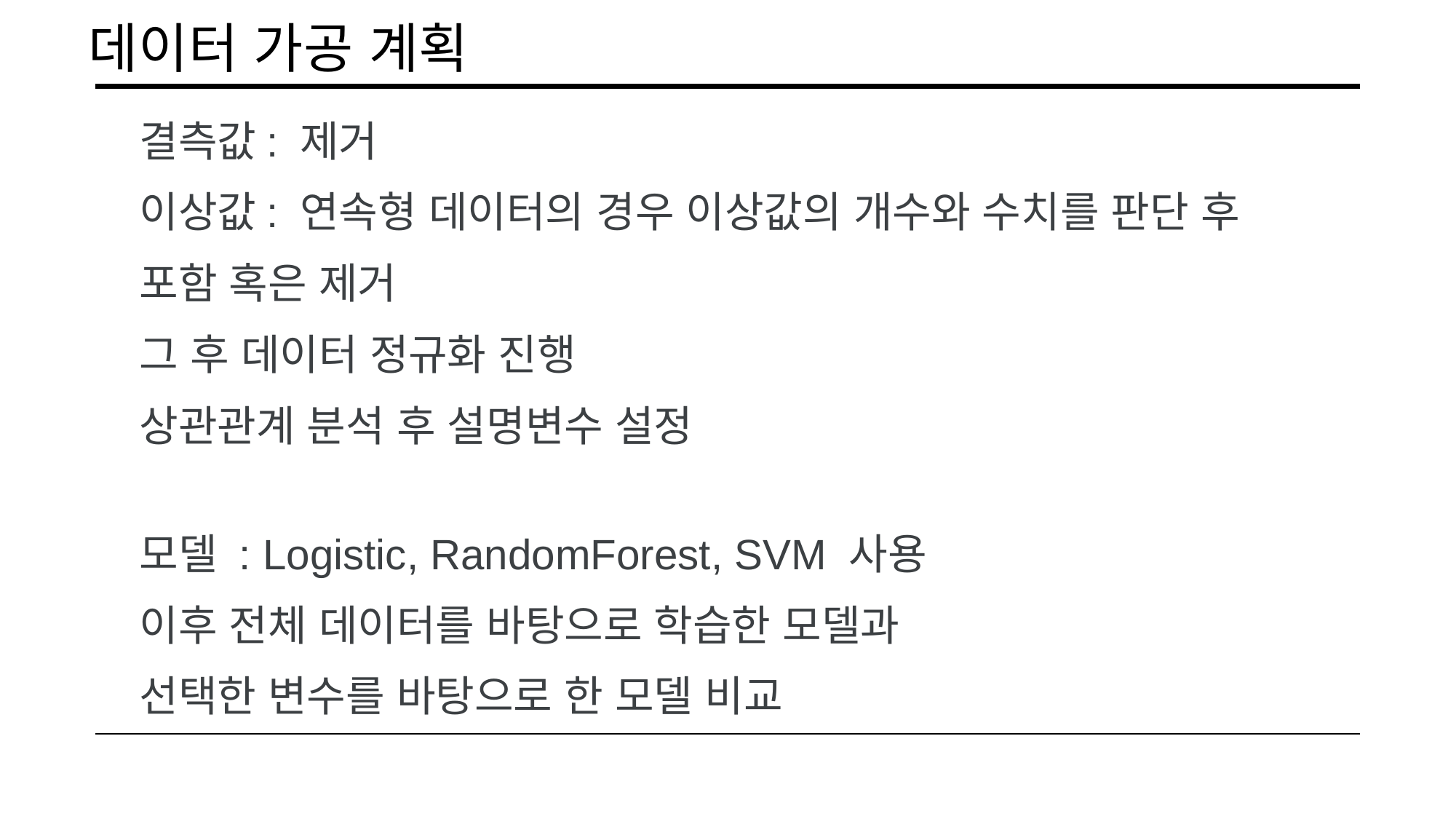

# 데이터 가공 계획
결측값: 제거
이상값: 연속형 데이터의 경우 이상값의 개수와 수치를 판단 후
포함 혹은 제거
그 후 데이터 정규화 진행
상관관계 분석 후 설명변수 설정
모델 : Logistic, RandomForest, SVM 사용
이후 전체 데이터를 바탕으로 학습한 모델과
선택한 변수를 바탕으로 한 모델 비교